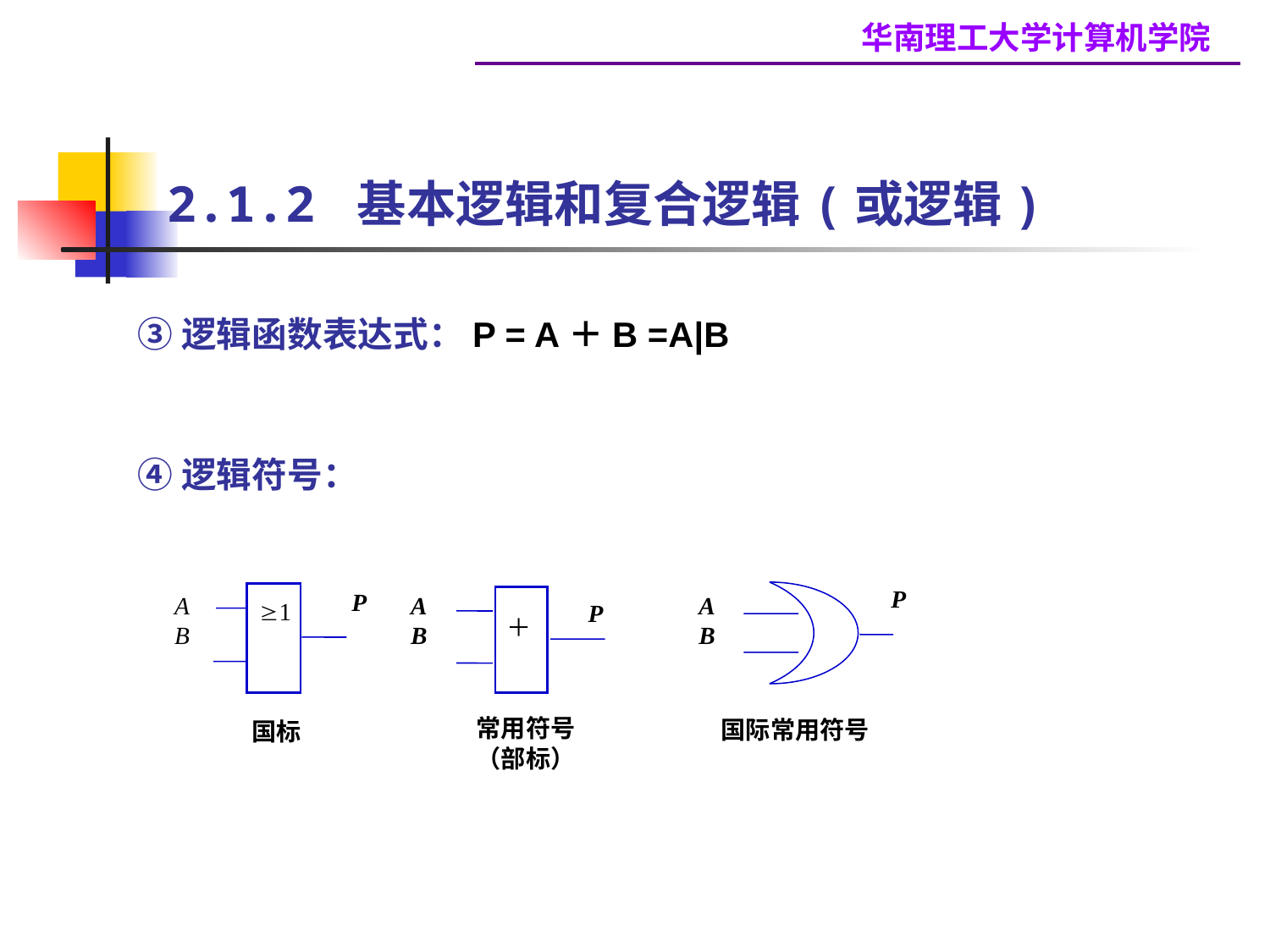

2.1.2 基本逻辑和复合逻辑(或逻辑)
③逻辑函数表达式：P = A＋B =A|B
④逻辑符号：
P

A
B

国际常用符号
P
≥1

A
B

国标
A
B

P
＋
常用符号
（部标）